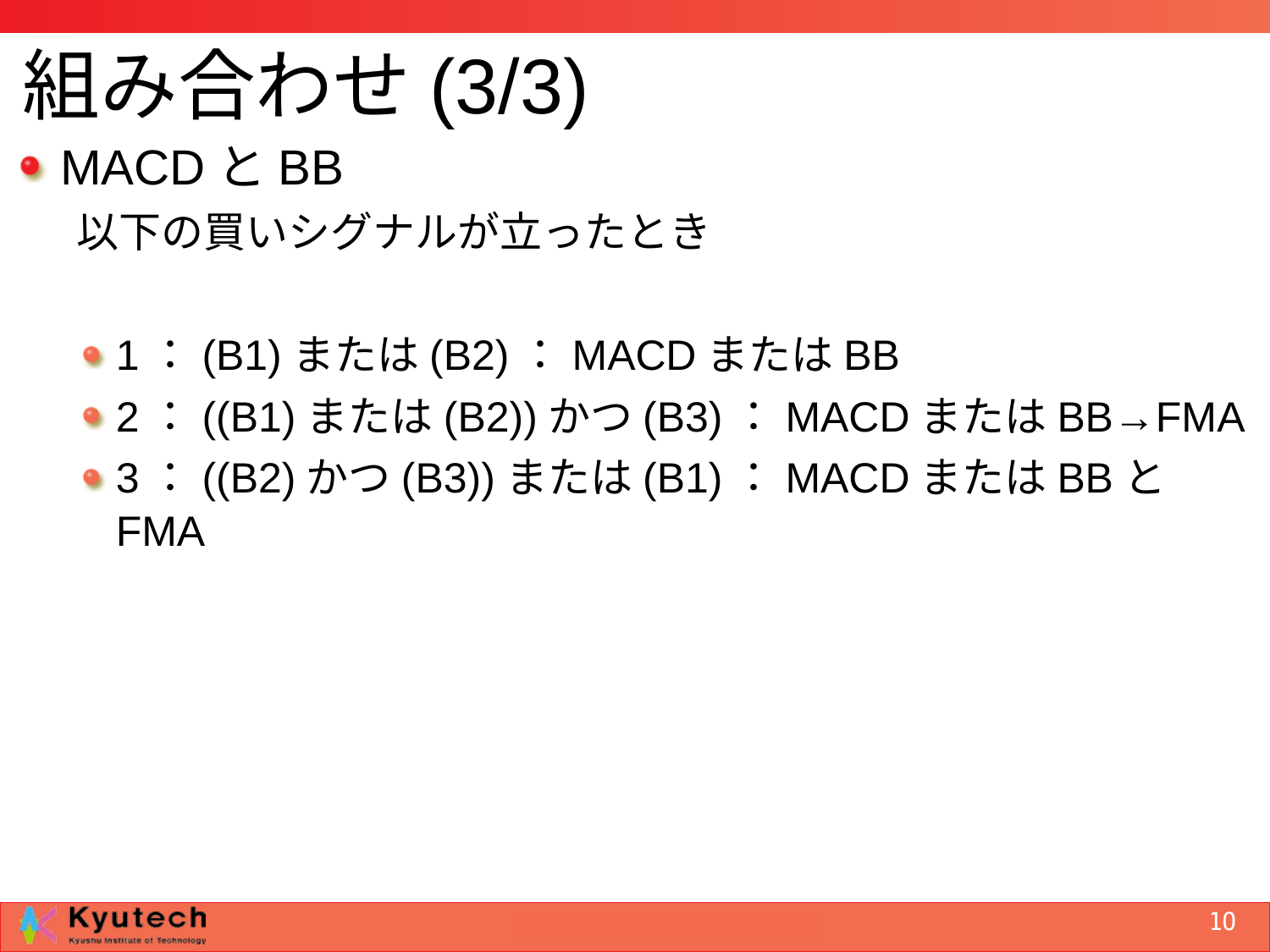

# 組み合わせ(3/3)
MACDとBB
以下の買いシグナルが立ったとき

1：(B1)または(B2)：MACDまたはBB
2：((B1)または(B2))かつ(B3)：MACDまたはBB→FMA
3：((B2)かつ(B3))または(B1)：MACDまたはBBとFMA

10